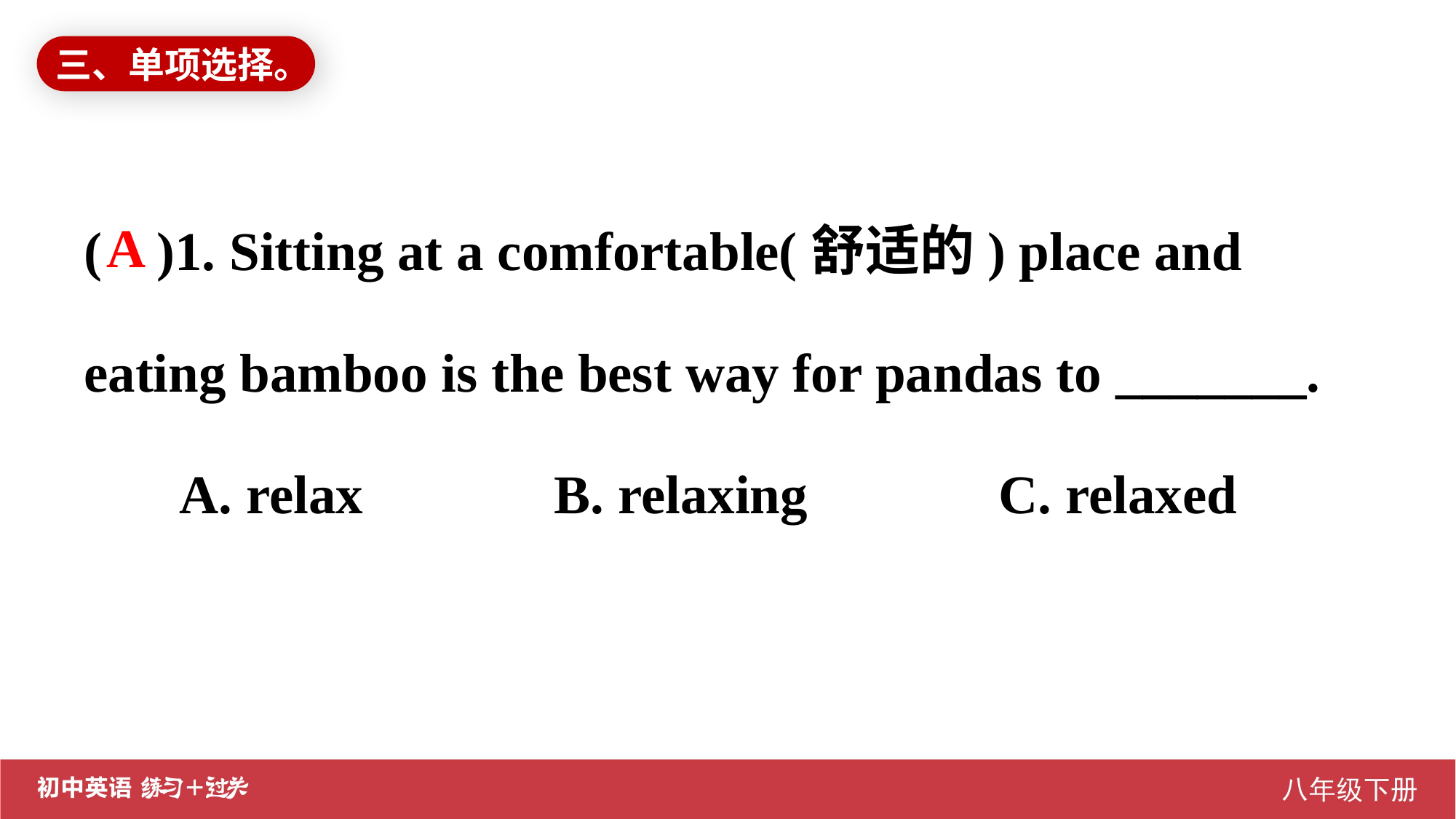

三、单项选择。
(    )1. Sitting at a comfortable(舒适的) place and eating bamboo is the best way for pandas to _______.
       A. relax              B. relaxing              C. relaxed
A